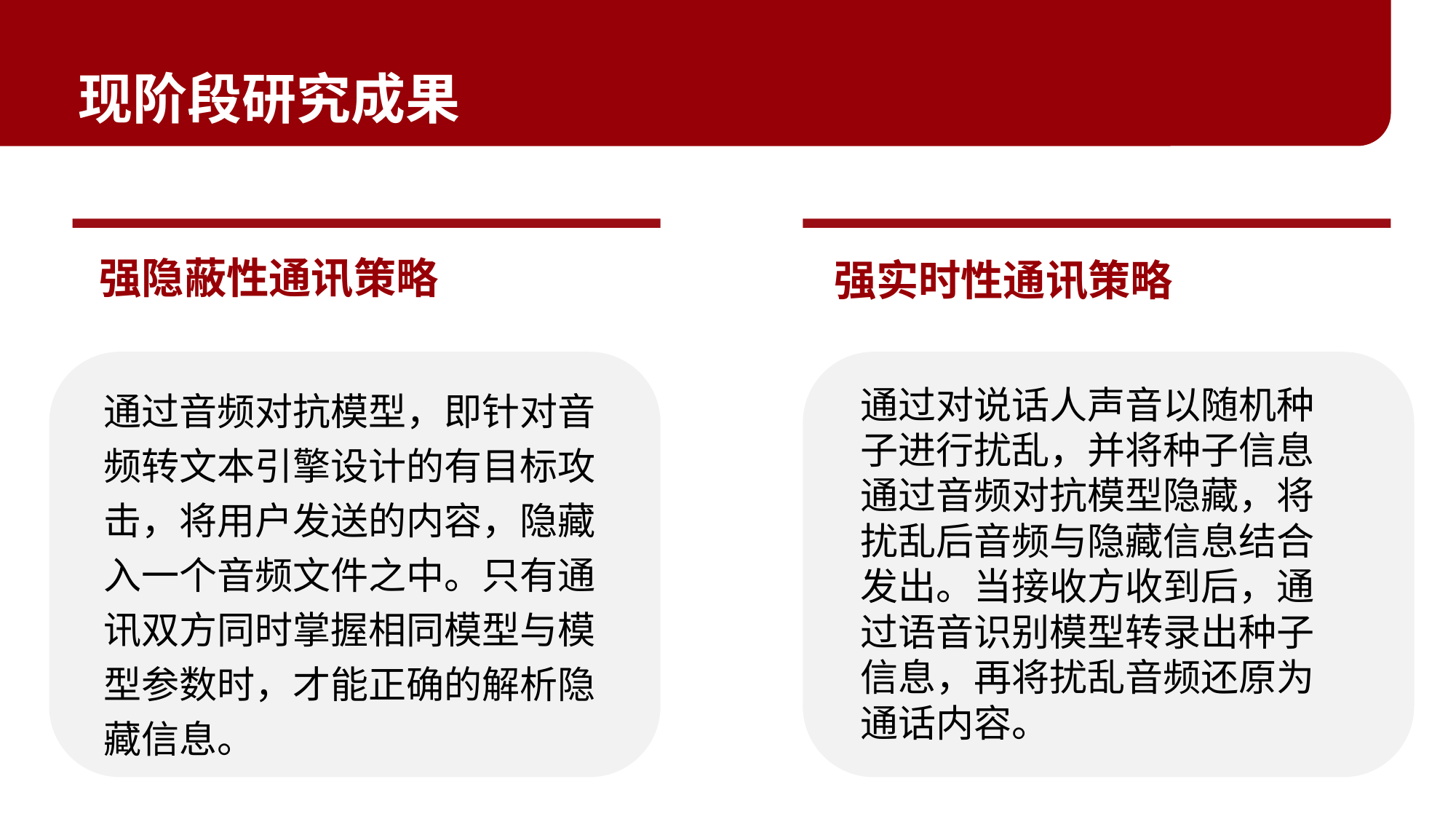

现阶段研究成果

强隐蔽性通讯策略
强实时性通讯策略

通过音频对抗模型，即针对音频转文本引擎设计的有目标攻击，将用户发送的内容，隐藏入一个音频文件之中。只有通讯双方同时掌握相同模型与模型参数时，才能正确的解析隐藏信息。
通过对说话人声音以随机种子进行扰乱，并将种子信息通过音频对抗模型隐藏，将扰乱后音频与隐藏信息结合发出。当接收方收到后，通过语音识别模型转录出种子信息，再将扰乱音频还原为通话内容。